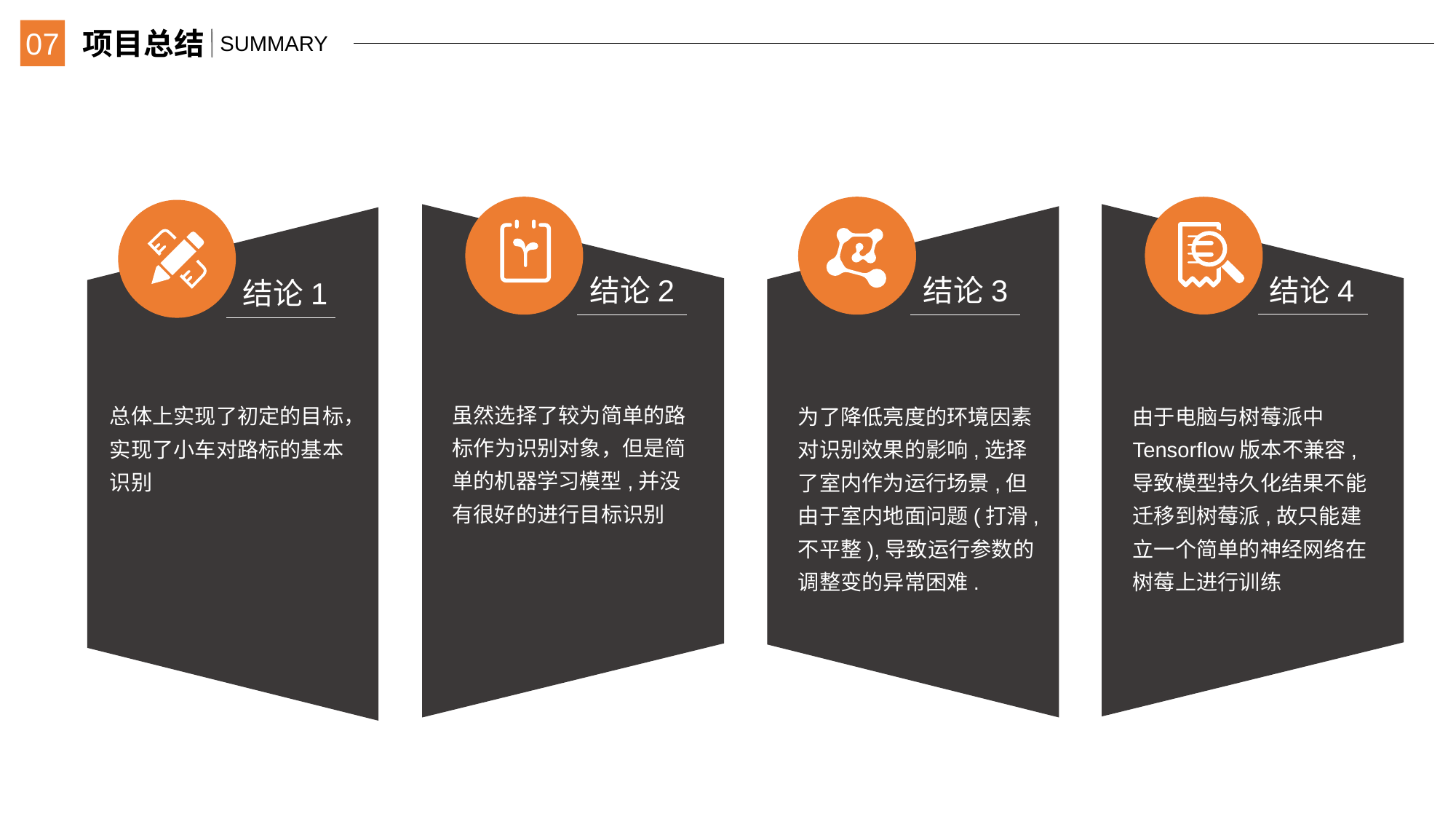

07
项目总结

SUMMARY

结论2

虽然选择了较为简单的路标作为识别对象，但是简单的机器学习模型,并没有很好的进行目标识别

结论3

为了降低亮度的环境因素对识别效果的影响,选择了室内作为运行场景,但由于室内地面问题(打滑,不平整),导致运行参数的调整变的异常困难.

结论4

由于电脑与树莓派中Tensorflow版本不兼容,导致模型持久化结果不能迁移到树莓派,故只能建立一个简单的神经网络在树莓上进行训练

结论1

总体上实现了初定的目标，实现了小车对路标的基本识别